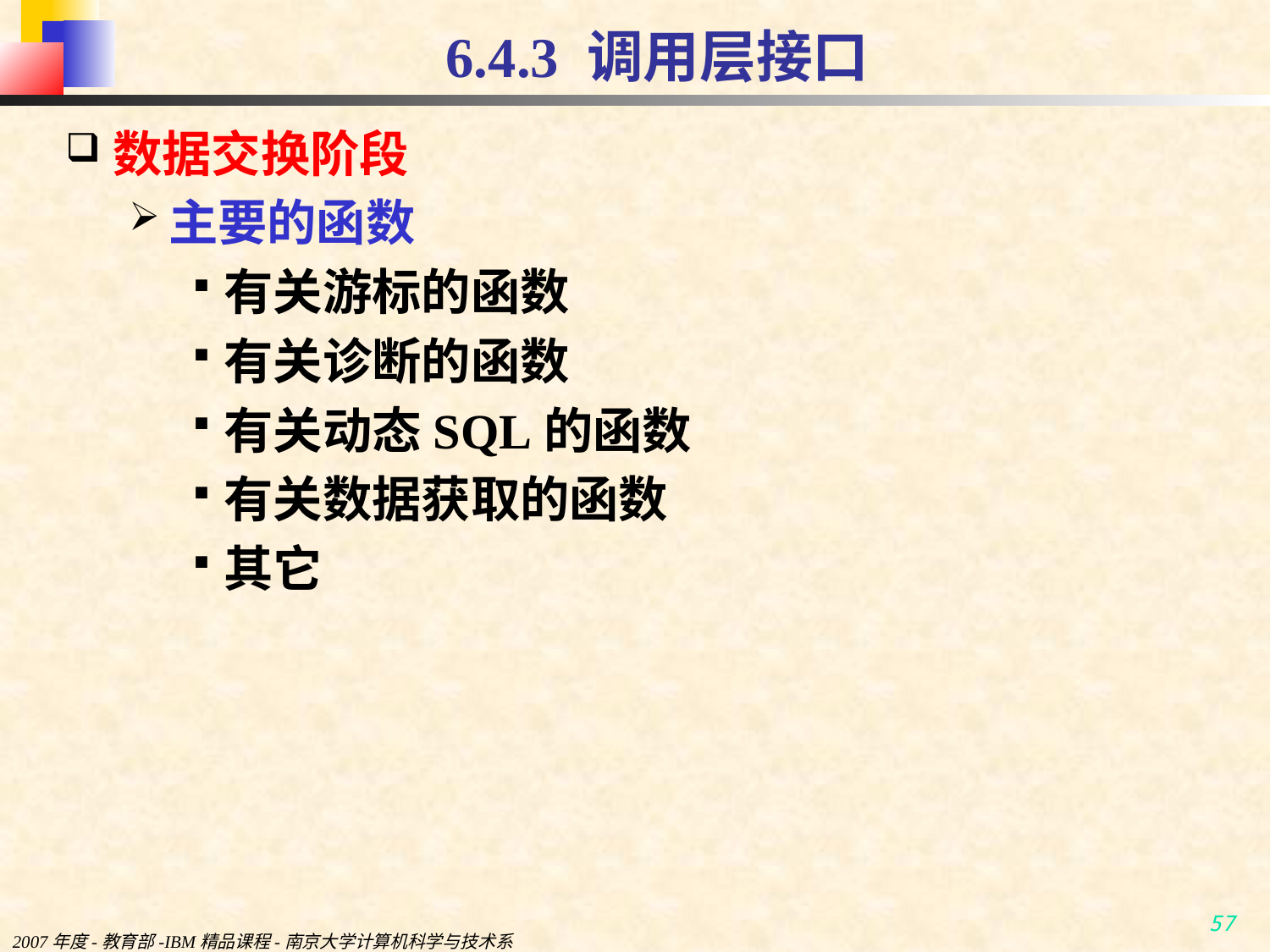

# 6.4.3 调用层接口
数据交换阶段
主要的函数
有关游标的函数
有关诊断的函数
有关动态SQL的函数
有关数据获取的函数
其它
57
2007年度-教育部-IBM精品课程-南京大学计算机科学与技术系